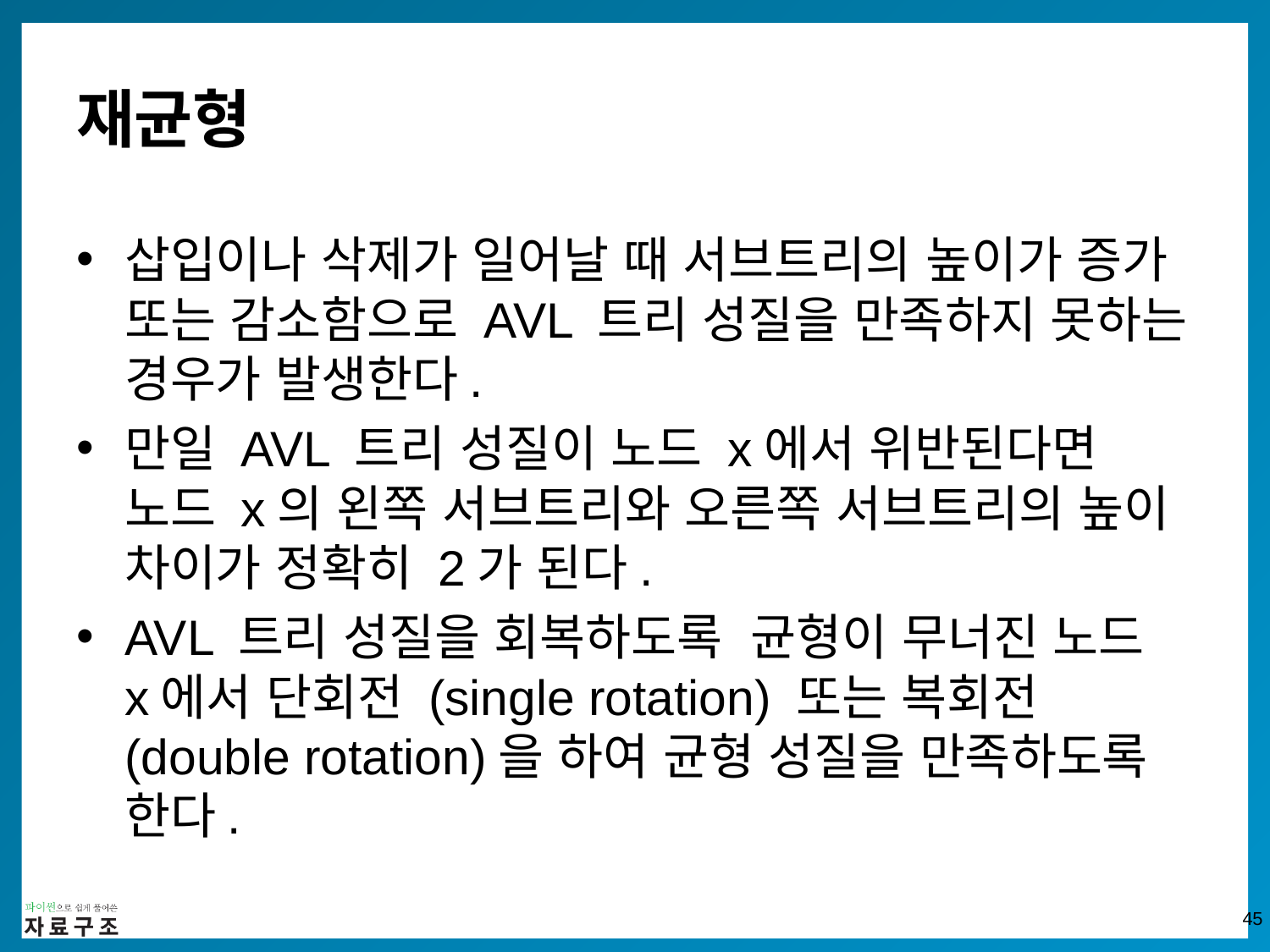

# 재균형
삽입이나 삭제가 일어날 때 서브트리의 높이가 증가 또는 감소함으로 AVL 트리 성질을 만족하지 못하는 경우가 발생한다.
만일 AVL 트리 성질이 노드 x에서 위반된다면 노드 x의 왼쪽 서브트리와 오른쪽 서브트리의 높이 차이가 정확히 2가 된다.
AVL 트리 성질을 회복하도록  균형이 무너진 노드 x에서 단회전 (single rotation) 또는 복회전 (double rotation)을 하여 균형 성질을 만족하도록 한다.